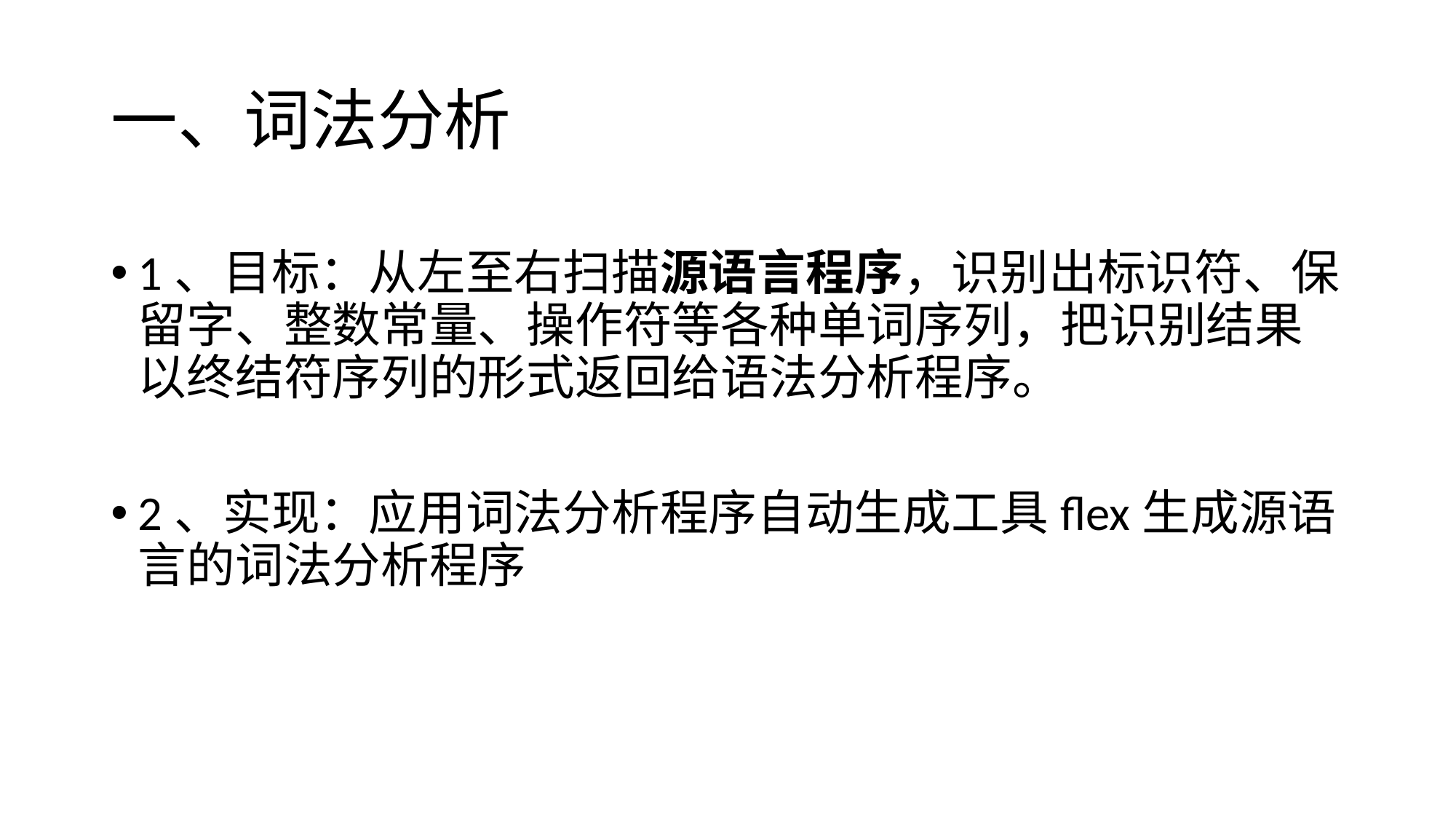

# 一、词法分析
1、目标：从左至右扫描源语言程序，识别出标识符、保留字、整数常量、操作符等各种单词序列，把识别结果以终结符序列的形式返回给语法分析程序。

2、实现：应用词法分析程序自动生成工具flex生成源语言的词法分析程序